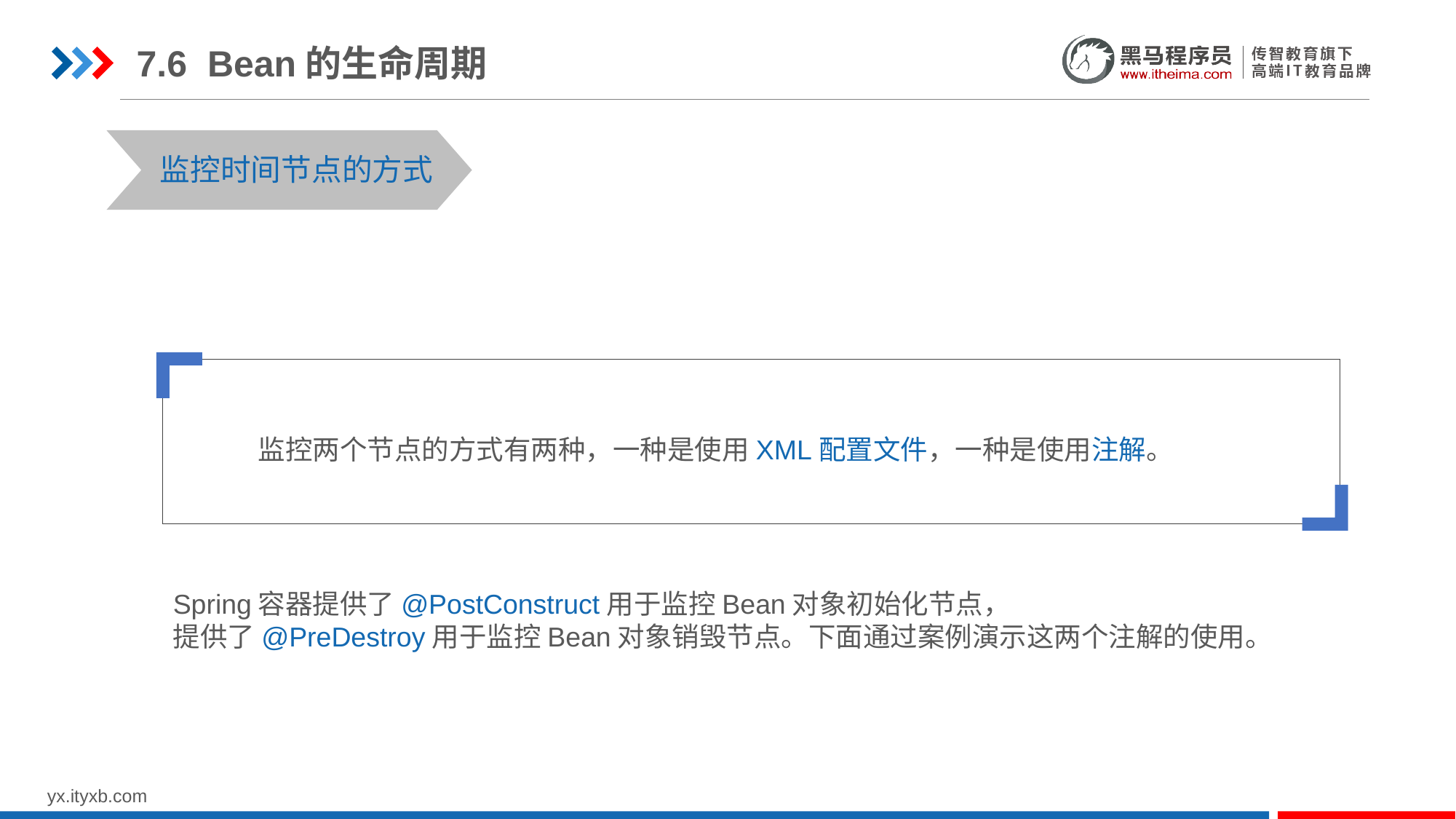

7.6  Bean的生命周期

监控时间节点的方式

        监控两个节点的方式有两种，一种是使用XML配置文件，一种是使用注解。

Spring容器提供了@PostConstruct用于监控Bean对象初始化节点，
提供了@PreDestroy用于监控Bean对象销毁节点。下面通过案例演示这两个注解的使用。